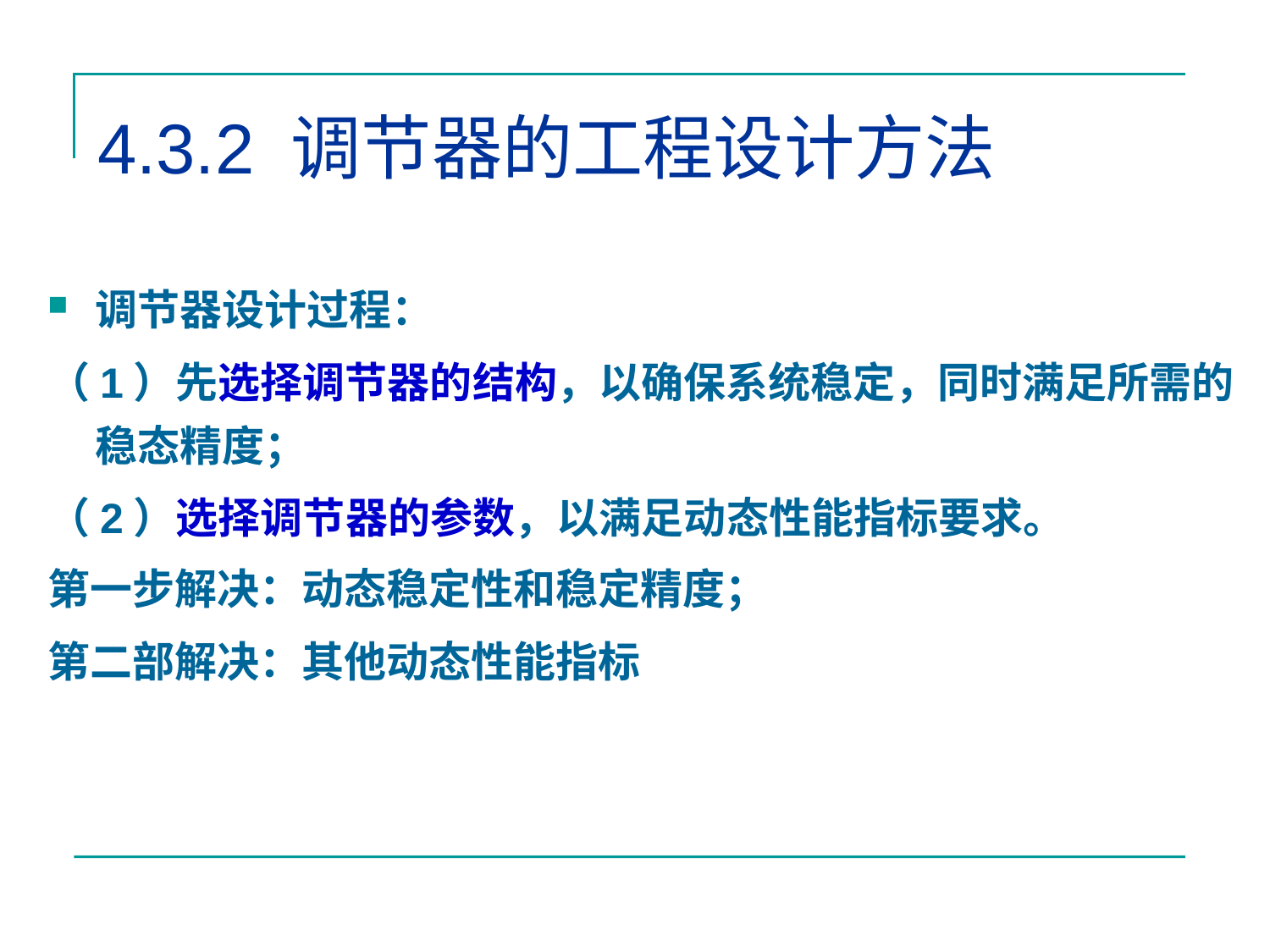

# 4.3.2 调节器的工程设计方法
调节器设计过程：
（1）先选择调节器的结构，以确保系统稳定，同时满足所需的稳态精度；
（2）选择调节器的参数，以满足动态性能指标要求。
第一步解决：动态稳定性和稳定精度；
第二部解决：其他动态性能指标